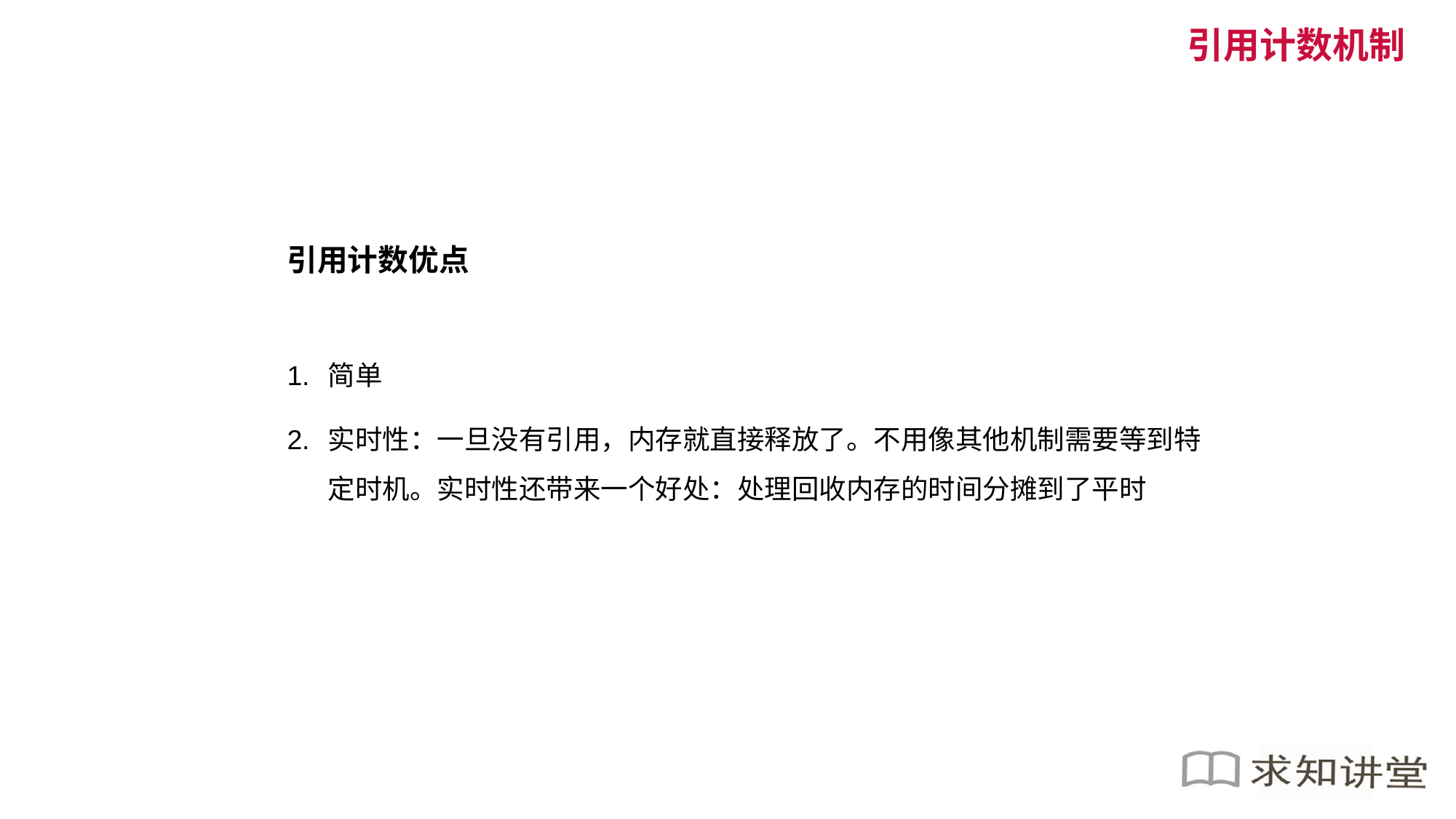

引用计数机制
引用计数优点
简单
实时性：一旦没有引用，内存就直接释放了。不用像其他机制需要等到特定时机。实时性还带来一个好处：处理回收内存的时间分摊到了平时